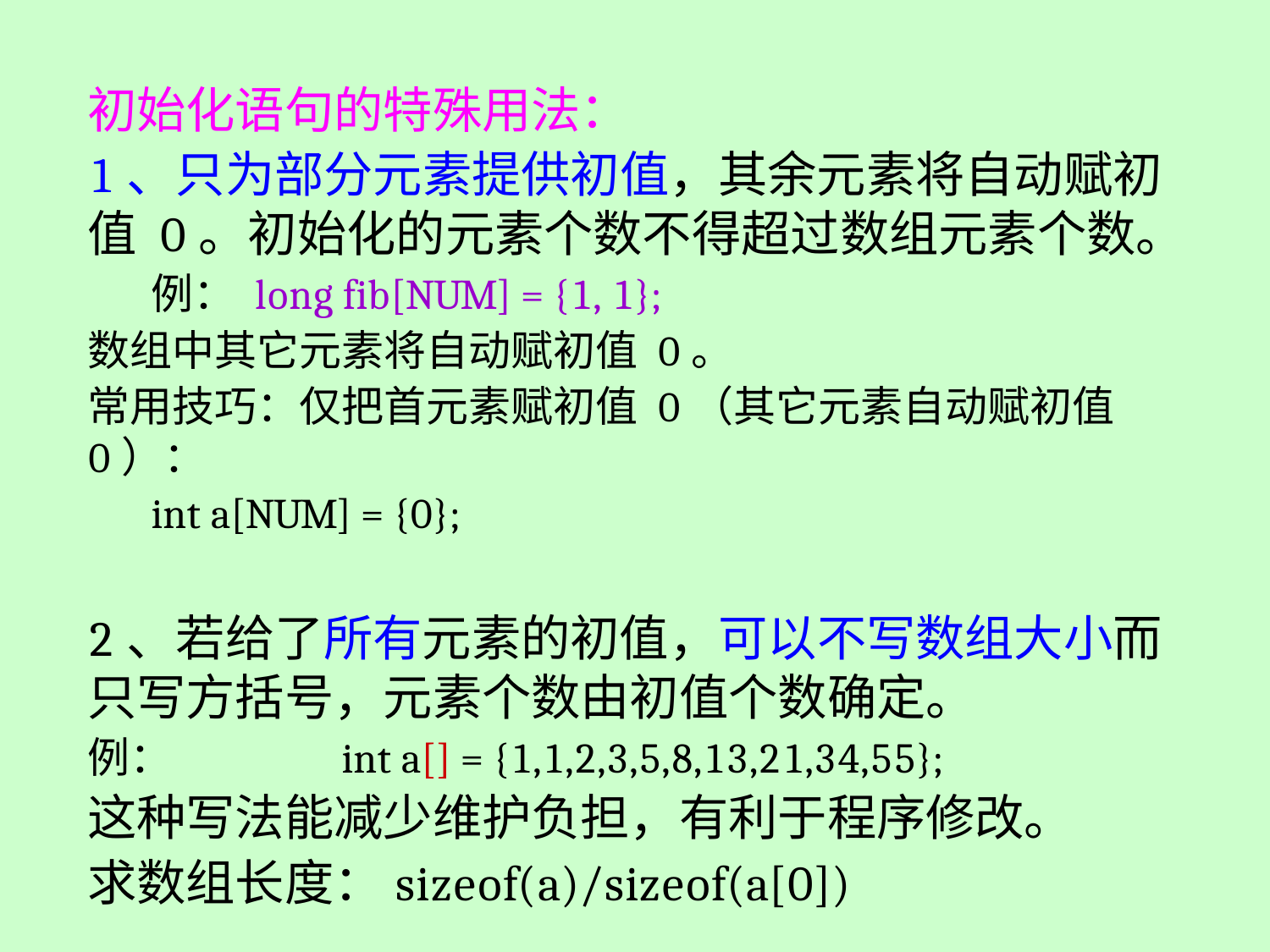

初始化语句的特殊用法：
1、只为部分元素提供初值，其余元素将自动赋初值 0。初始化的元素个数不得超过数组元素个数。
例： long fib[NUM] = {1, 1};
数组中其它元素将自动赋初值 0。
常用技巧：仅把首元素赋初值 0（其它元素自动赋初值 0）：
int a[NUM] = {0};

2、若给了所有元素的初值，可以不写数组大小而只写方括号，元素个数由初值个数确定。
例：		int a[] = {1,1,2,3,5,8,13,21,34,55};
这种写法能减少维护负担，有利于程序修改。
求数组长度：sizeof(a)/sizeof(a[0])
18